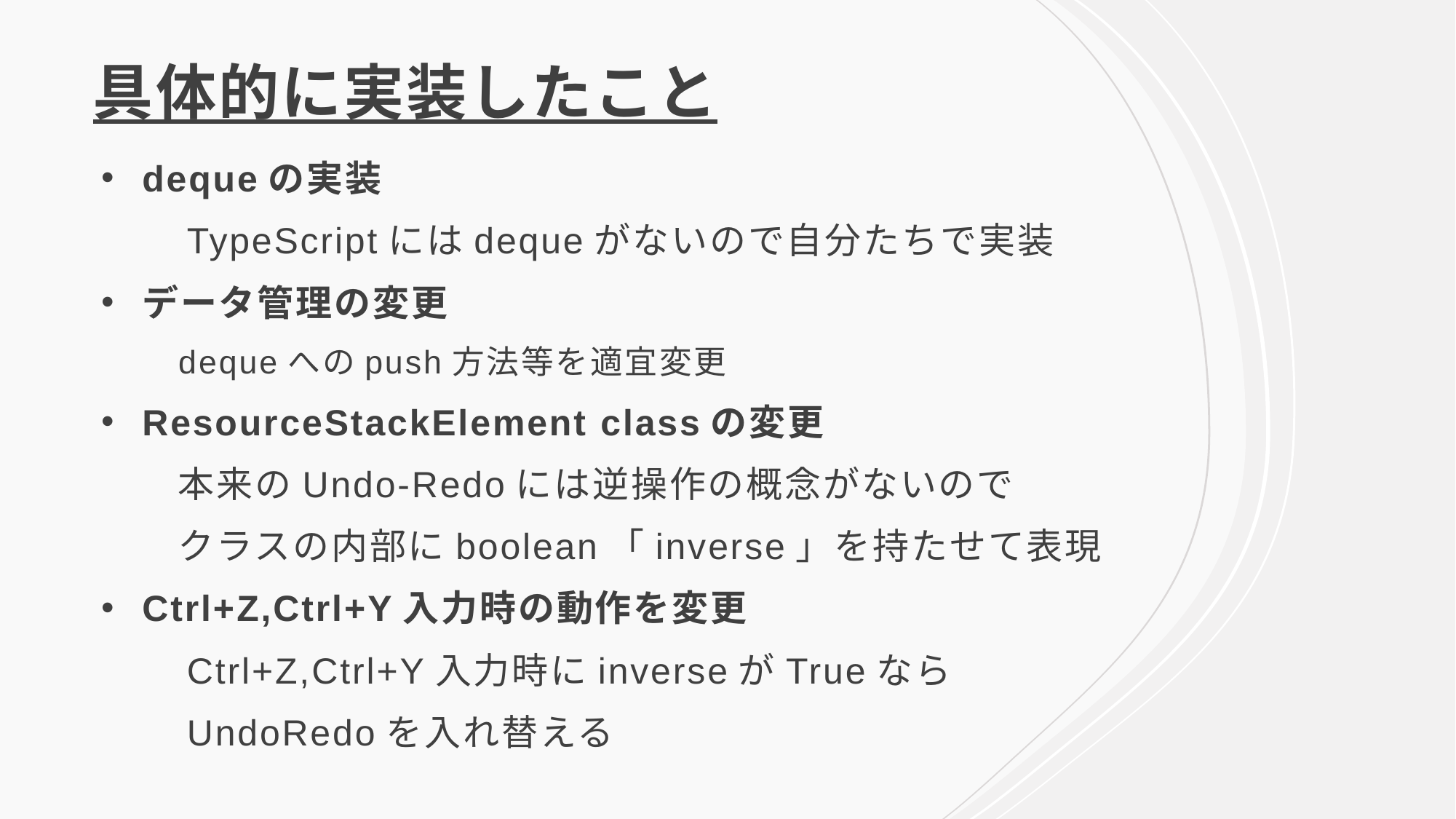

# 具体的に実装したこと
dequeの実装
　　TypeScriptにはdequeがないので自分たちで実装
データ管理の変更
　　dequeへのpush方法等を適宜変更
ResourceStackElement classの変更
　　本来のUndo-Redoには逆操作の概念がないので
　　クラスの内部にboolean「inverse」を持たせて表現
Ctrl+Z,Ctrl+Y入力時の動作を変更
　　Ctrl+Z,Ctrl+Y入力時にinverseがTrueなら
　　UndoRedoを入れ替える